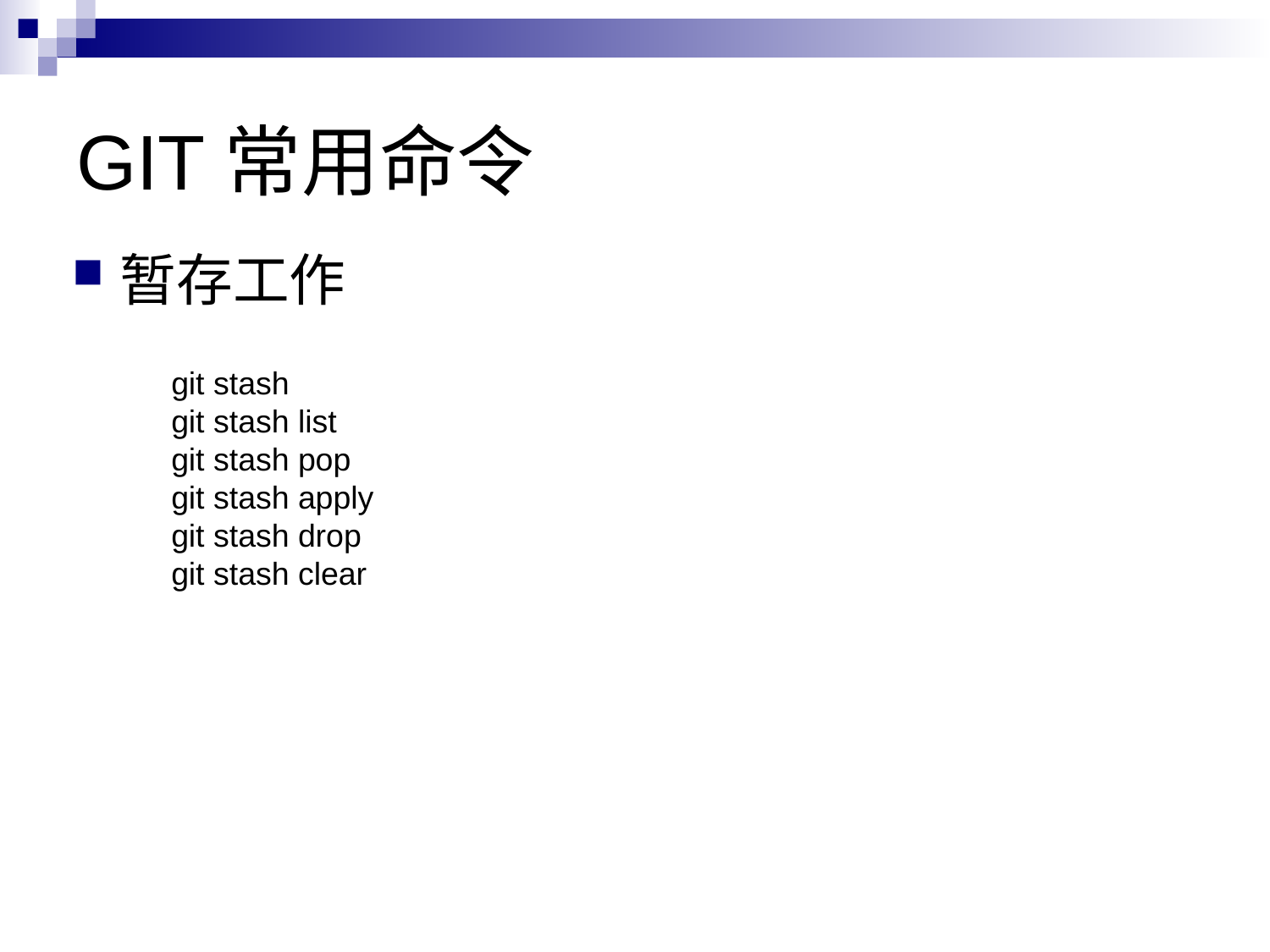

# GIT常用命令
暂存工作
git stash
git stash list
git stash pop
git stash apply
git stash drop
git stash clear